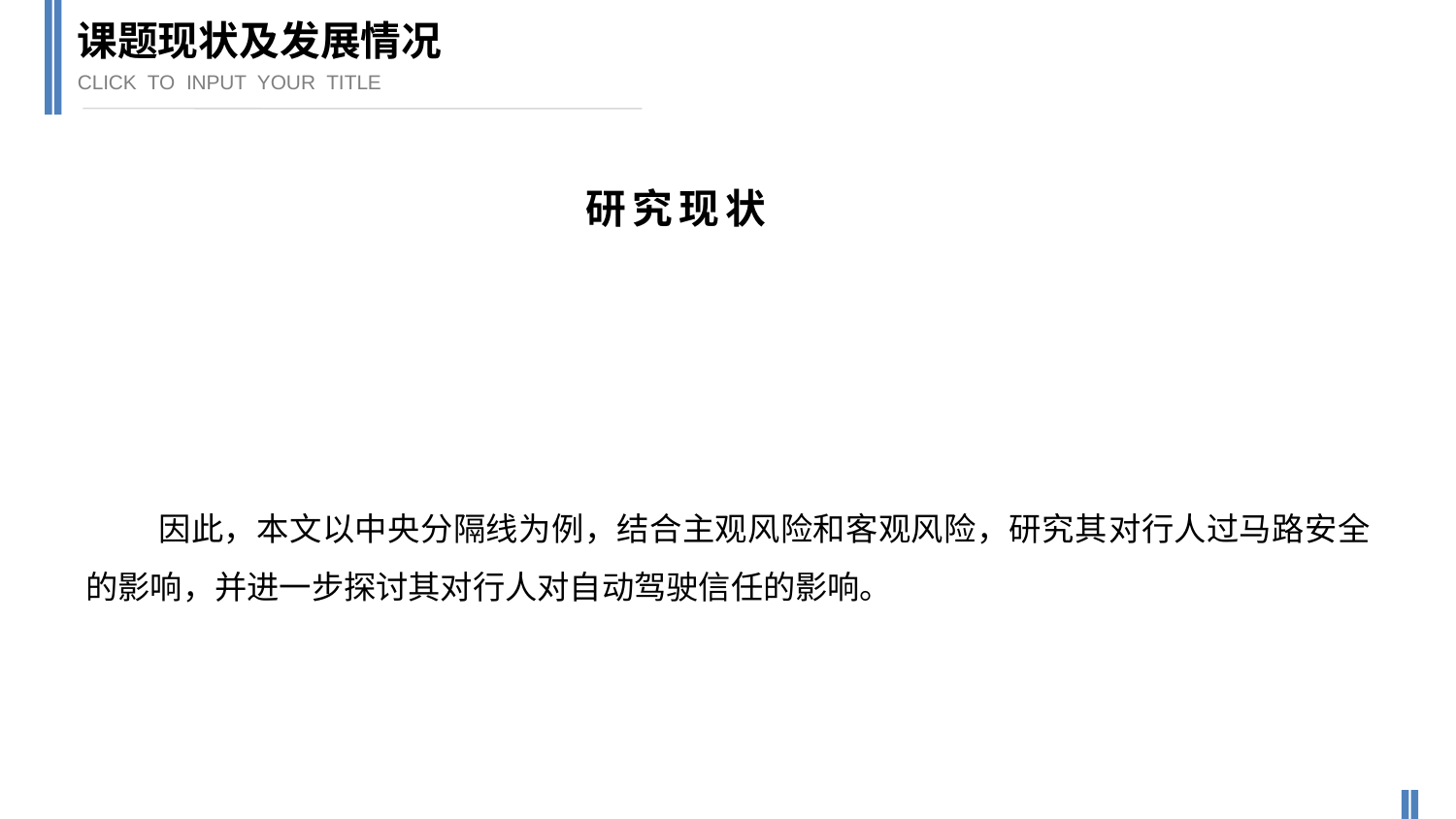

课题现状及发展情况
CLICK  TO  INPUT  YOUR  TITLE
研究现状
因此，本文以中央分隔线为例，结合主观风险和客观风险，研究其对行人过马路安全的影响，并进一步探讨其对行人对自动驾驶信任的影响。